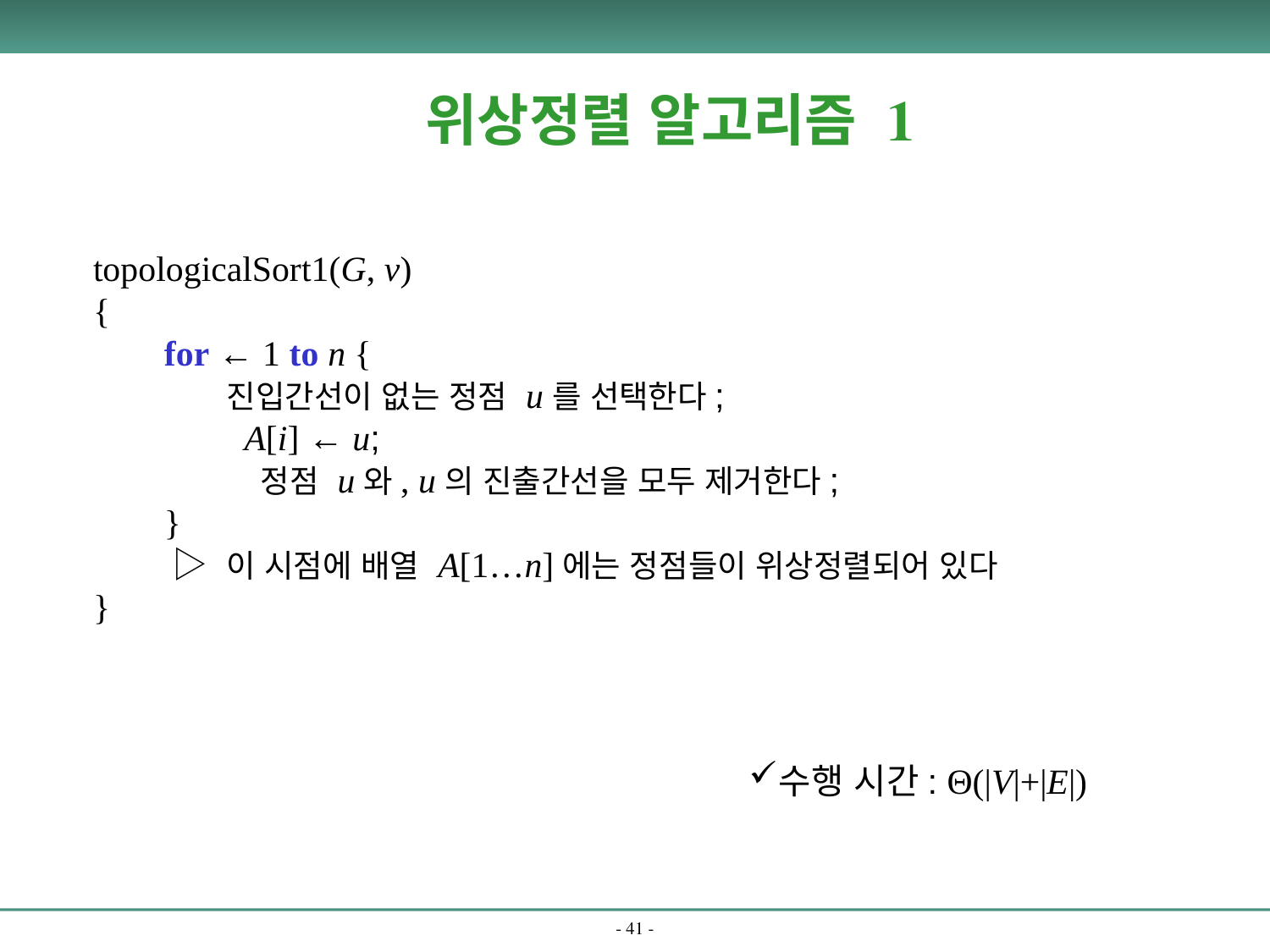

위상정렬 알고리즘 1
topologicalSort1(G, v)
{
        for ← 1 to n {
                진입간선이 없는 정점 u를 선택한다;
                 A[i] ← u;
                정점 u와, u의 진출간선을 모두 제거한다;
        }
        ▷ 이 시점에 배열 A[1…n]에는 정점들이 위상정렬되어 있다
}
수행 시간: Θ(|V|+|E|)